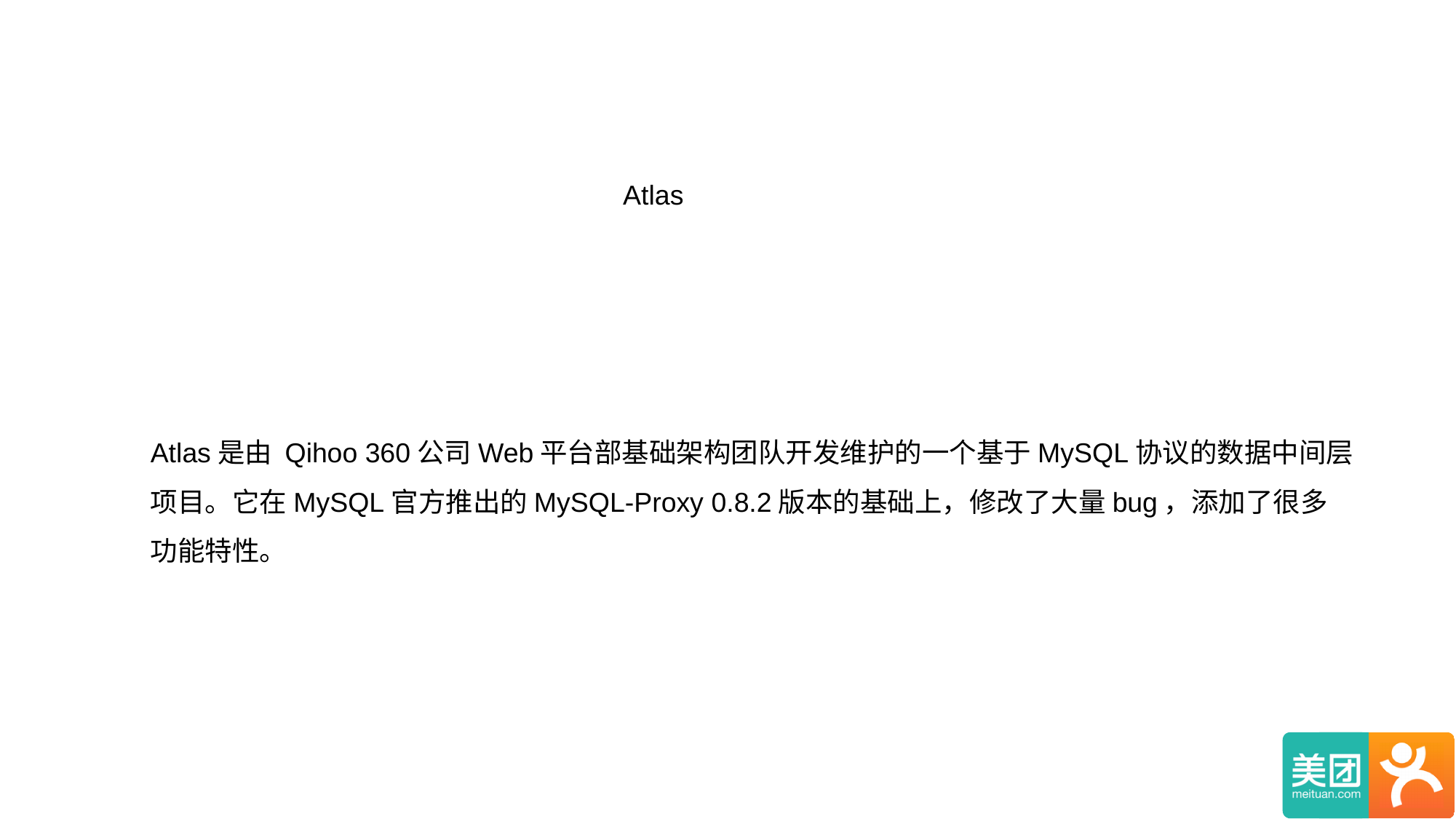

Atlas
Atlas是由 Qihoo 360公司Web平台部基础架构团队开发维护的一个基于MySQL协议的数据中间层项目。它在MySQL官方推出的MySQL-Proxy 0.8.2版本的基础上，修改了大量bug，添加了很多功能特性。